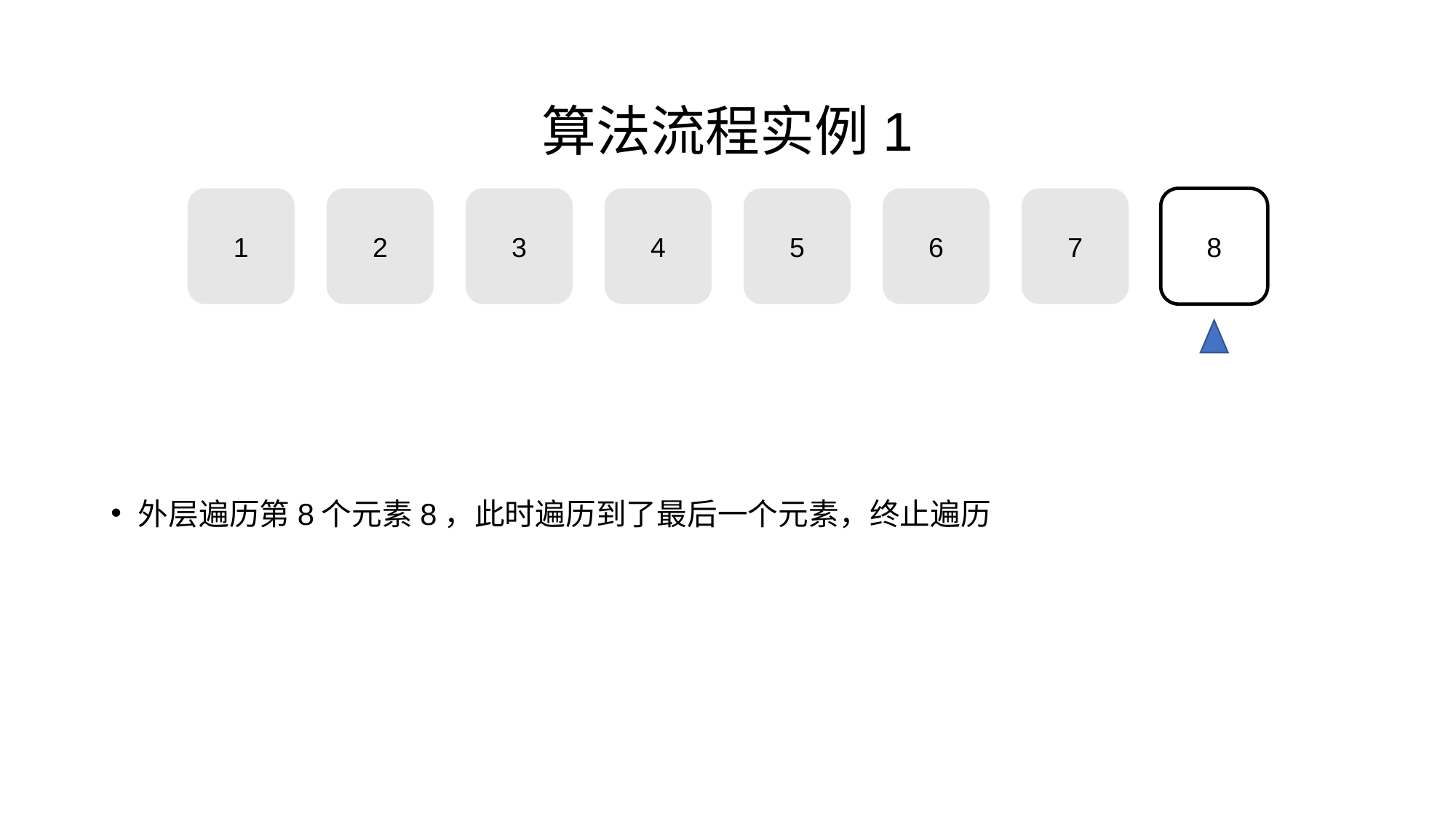

# 算法流程实例1
1
2
3
4
5
6
7
8

外层遍历第8个元素8，此时遍历到了最后一个元素，终止遍历